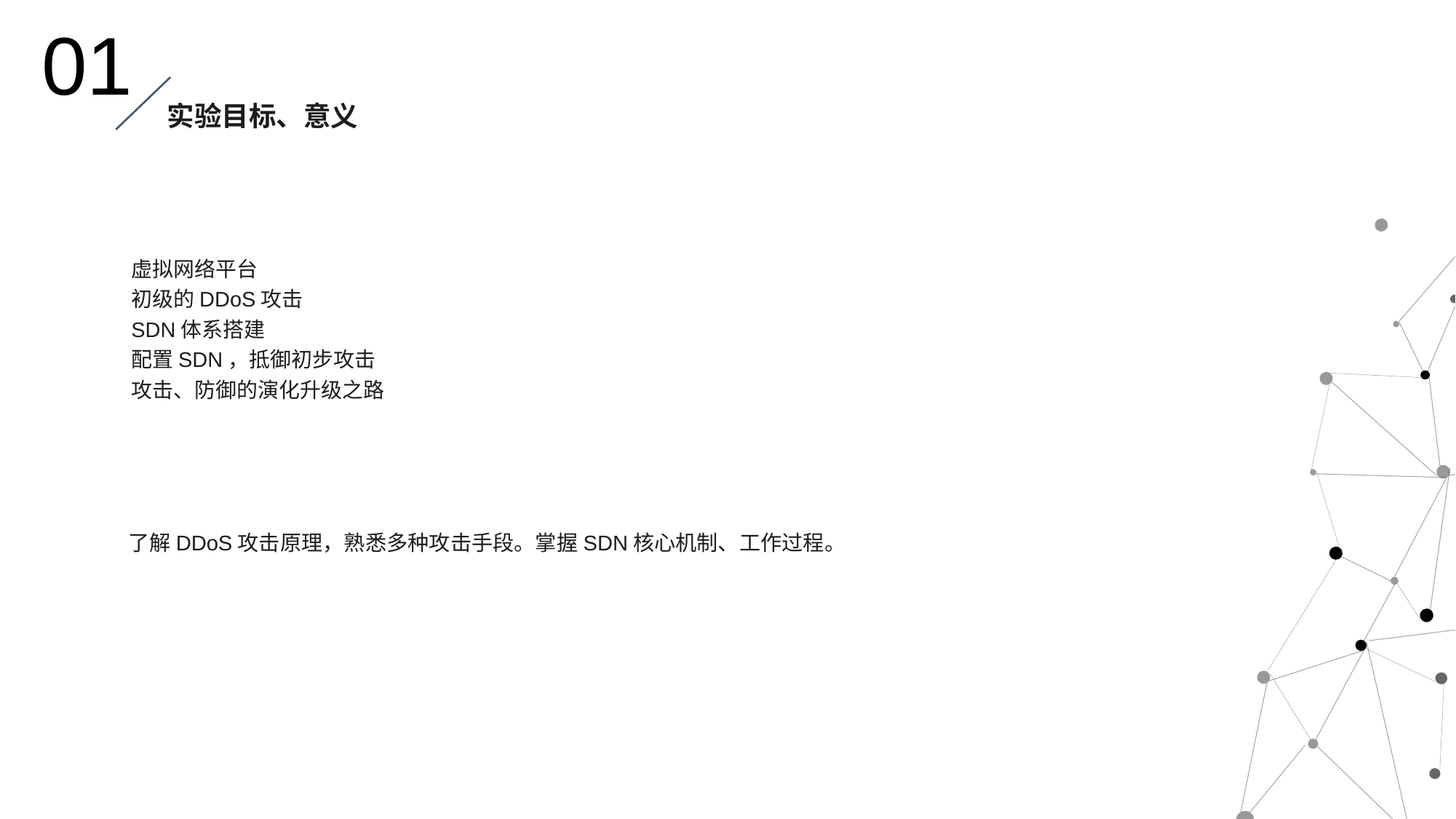

01
实验目标、意义

虚拟网络平台
初级的DDoS攻击
SDN体系搭建
配置SDN，抵御初步攻击
攻击、防御的演化升级之路

了解DDoS攻击原理，熟悉多种攻击手段。掌握SDN核心机制、工作过程。